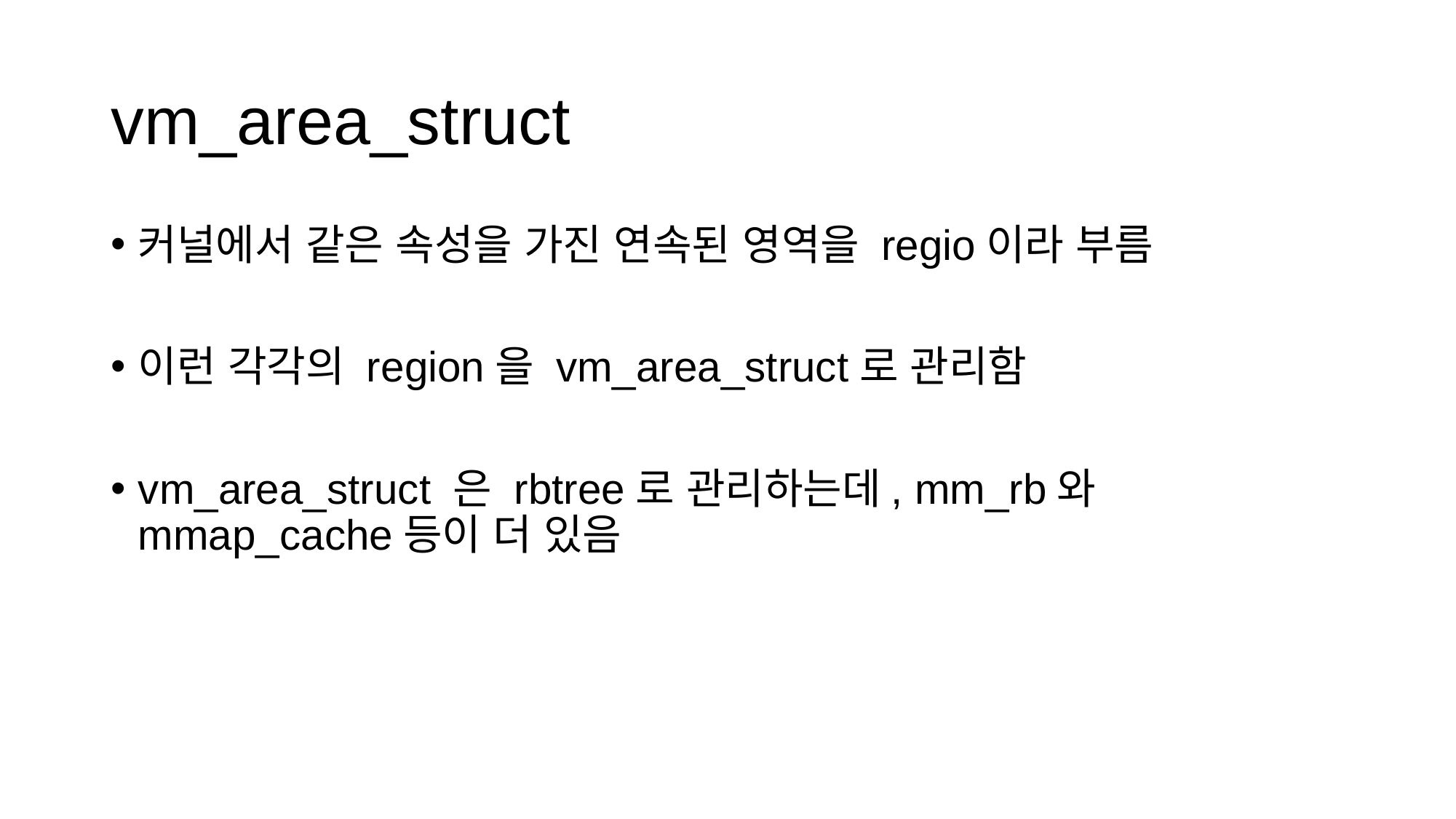

# vm_area_struct
커널에서 같은 속성을 가진 연속된 영역을 regio이라 부름

이런 각각의 region을 vm_area_struct로 관리함

vm_area_struct 은 rbtree로 관리하는데, mm_rb와 mmap_cache등이 더 있음